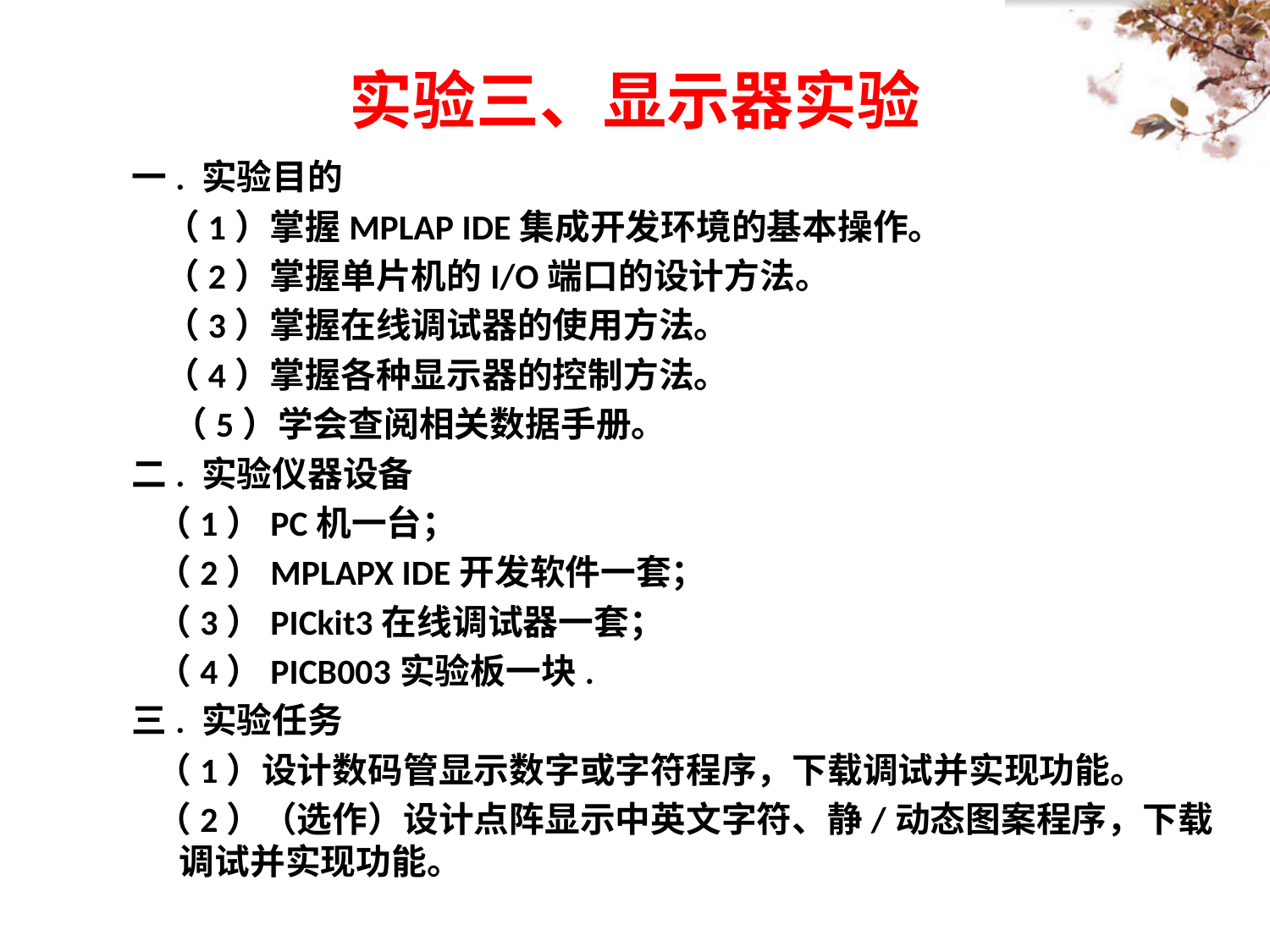

# 实验三、显示器实验
一. 实验目的
   （1）掌握MPLAP IDE集成开发环境的基本操作。
   （2）掌握单片机的I/O端口的设计方法。
   （3）掌握在线调试器的使用方法。
   （4）掌握各种显示器的控制方法。
    （5）学会查阅相关数据手册。
二. 实验仪器设备
  （1）PC机一台；
  （2）MPLAPX IDE开发软件一套；
  （3）PICkit3在线调试器一套；
  （4）PICB003实验板一块.
三. 实验任务
  （1）设计数码管显示数字或字符程序，下载调试并实现功能。
  （2）（选作）设计点阵显示中英文字符、静/动态图案程序，下载调试并实现功能。